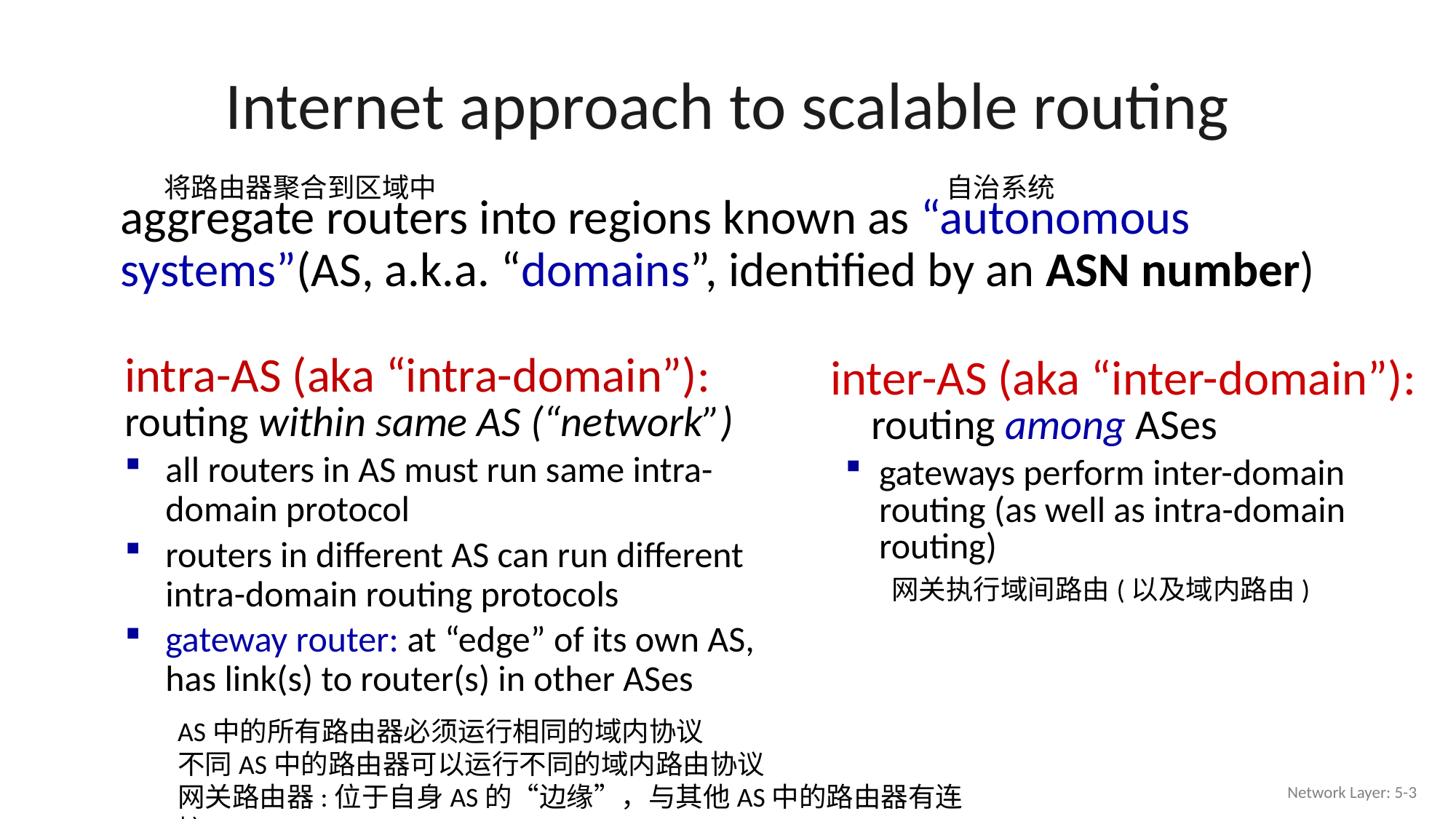

# Internet approach to scalable routing
将路由器聚合到区域中
自治系统
aggregate routers into regions known as “autonomous systems”(AS, a.k.a. “domains”, identified by an ASN number)
intra-AS (aka “intra-domain”): routing within same AS (“network”)
all routers in AS must run same intra-domain protocol
routers in different AS can run different intra-domain routing protocols
gateway router: at “edge” of its own AS, has link(s) to router(s) in other ASes

inter-AS (aka “inter-domain”): routing among ASes
gateways perform inter-domain routing (as well as intra-domain routing)
网关执行域间路由(以及域内路由)
AS中的所有路由器必须运行相同的域内协议
不同AS中的路由器可以运行不同的域内路由协议
网关路由器:位于自身AS的“边缘”，与其他AS中的路由器有连接
Network Layer: 5-3